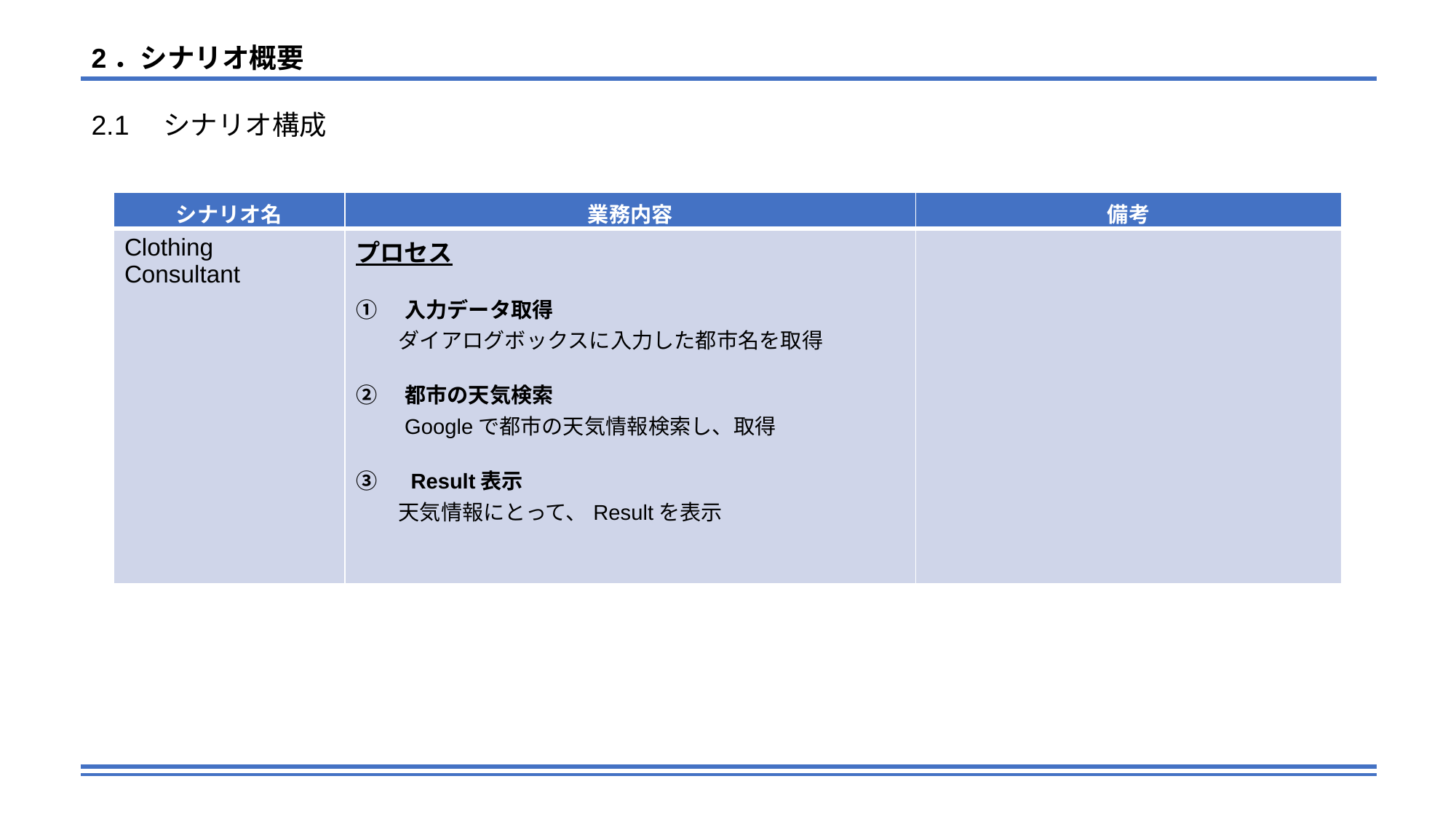

2．シナリオ概要
2.1　シナリオ構成
| シナリオ名 | 業務内容 | 備考 |
| --- | --- | --- |
| Clothing Consultant | プロセス ①　入力データ取得 　　ダイアログボックスに入力した都市名を取得 ②　都市の天気検索　 　　Googleで都市の天気情報検索し、取得 ③　Result表示 　　天気情報にとって、Resultを表示 |  |